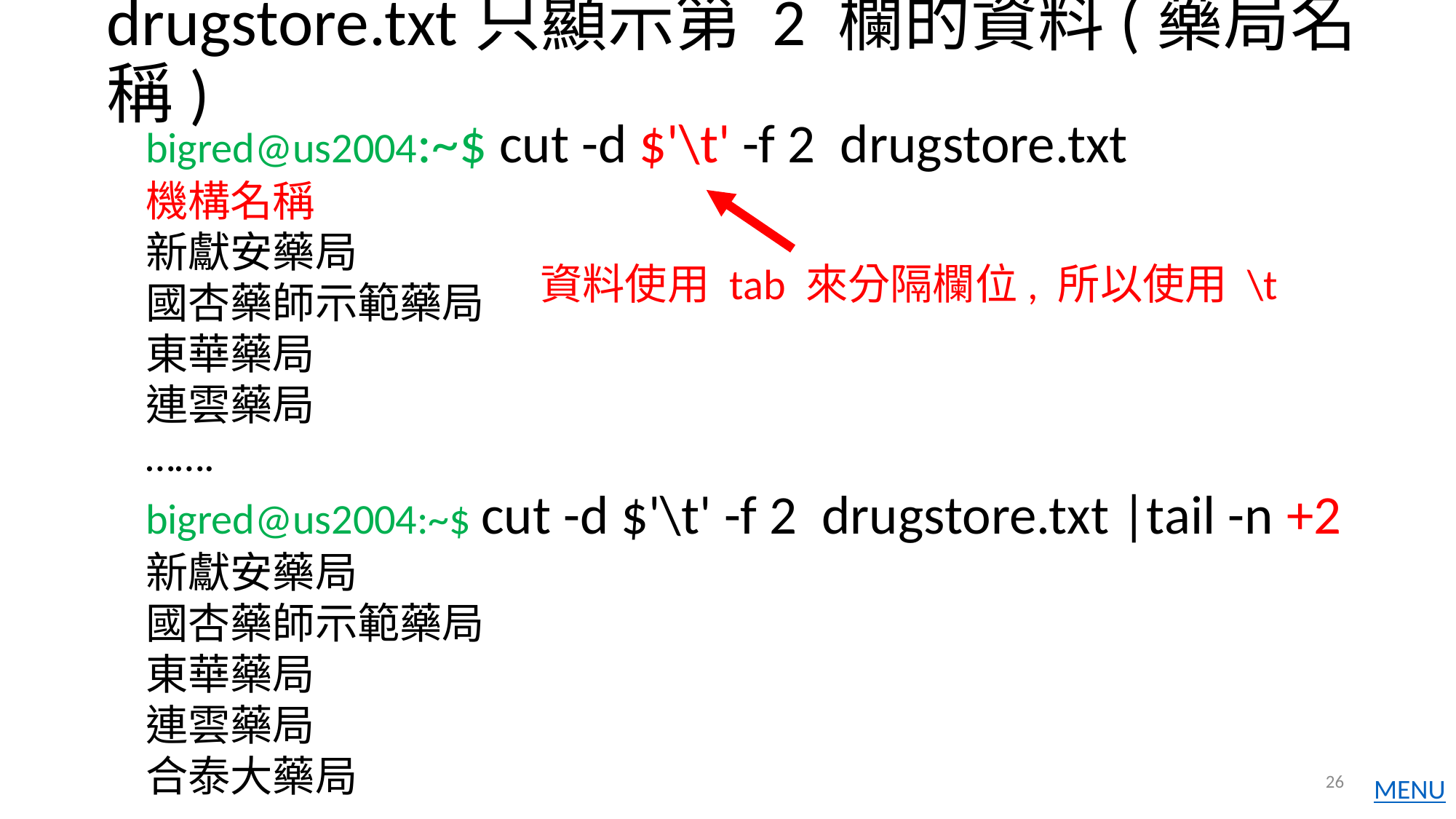

# drugstore.txt只顯示第 2 欄的資料(藥局名稱)
bigred@us2004:~$ cut -d $'\t' -f 2  drugstore.txt
機構名稱
新獻安藥局
國杏藥師示範藥局
東華藥局
連雲藥局
…….
bigred@us2004:~$ cut -d $'\t' -f 2  drugstore.txt |tail -n +2
新獻安藥局
國杏藥師示範藥局
東華藥局
連雲藥局
合泰大藥局

資料使用 tab 來分隔欄位, 所以使用 \t

26